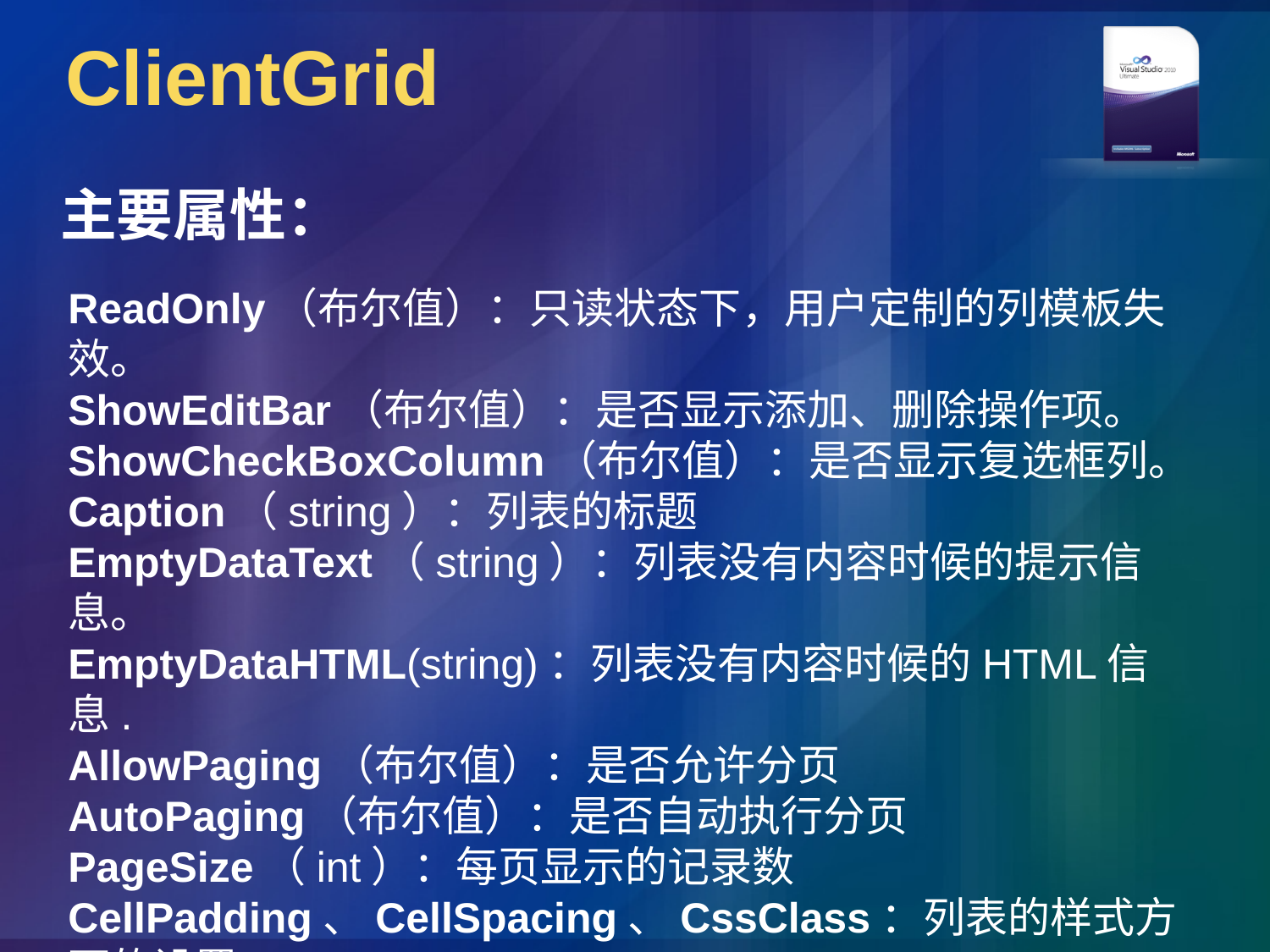

# ClientGrid
主要属性：
ReadOnly（布尔值）：只读状态下，用户定制的列模板失效。
ShowEditBar（布尔值）：是否显示添加、删除操作项。
ShowCheckBoxColumn（布尔值）：是否显示复选框列。
Caption（string）：列表的标题
EmptyDataText（string）：列表没有内容时候的提示信息。
EmptyDataHTML(string)：列表没有内容时候的HTML信息.
AllowPaging（布尔值）：是否允许分页
AutoPaging（布尔值）：是否自动执行分页
PageSize（int）：每页显示的记录数
CellPadding、CellSpacing、CssClass：列表的样式方面的设置。